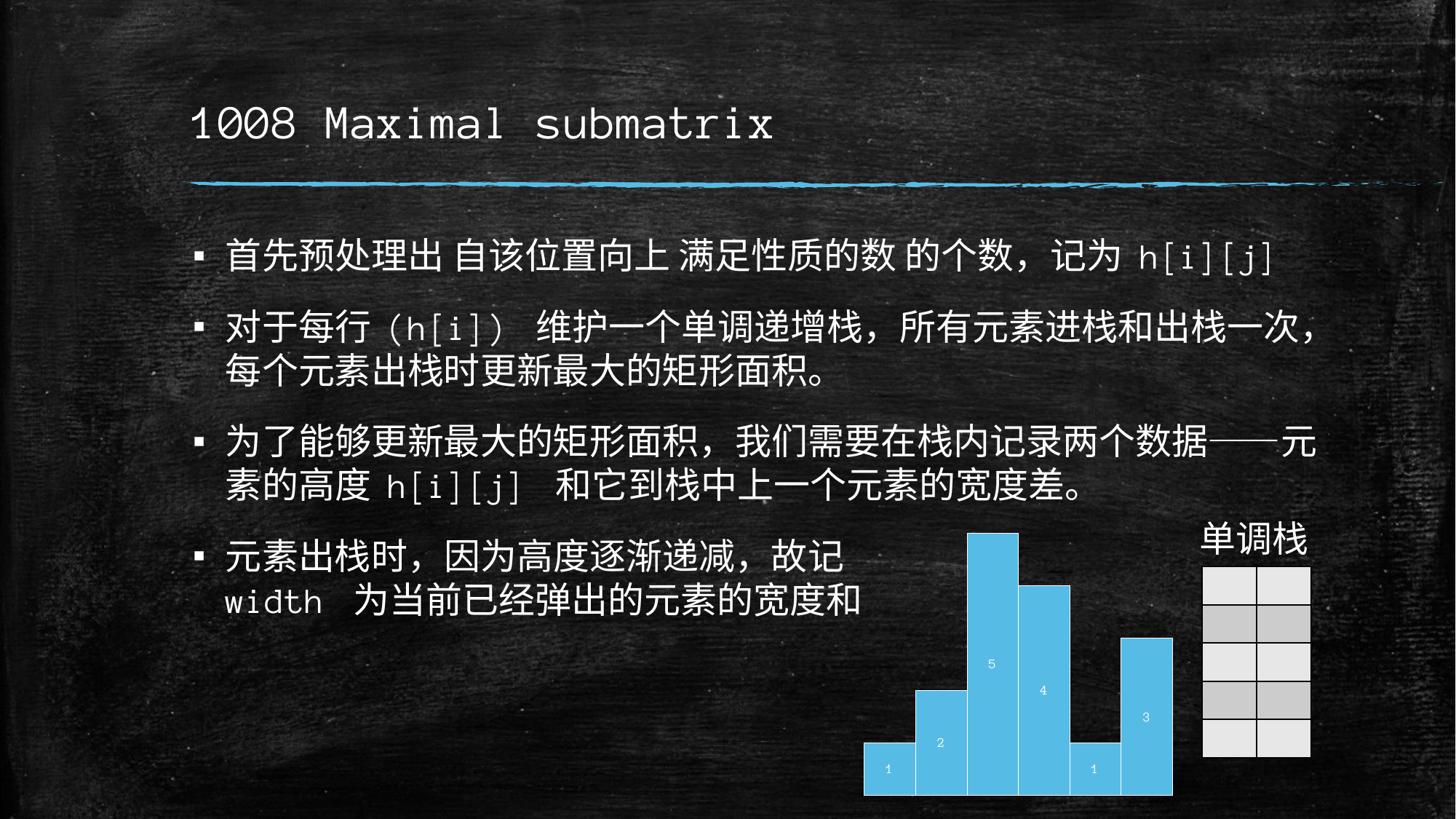

# 1008 Maximal submatrix
首先预处理出 自该位置向上 满足性质的数 的个数，记为 h[i][j]
对于每行 (h[i]) 维护一个单调递增栈，所有元素进栈和出栈一次，每个元素出栈时更新最大的矩形面积。
为了能够更新最大的矩形面积，我们需要在栈内记录两个数据——元素的高度 h[i][j] 和它到栈中上一个元素的宽度差。
元素出栈时，因为高度逐渐递减，故记
width 为当前已经弹出的元素的宽度和

### Chart

| Category |  |
|---|---|
单调栈
|  |  |
| --- | --- |
|  |  |
|  |  |
|  |  |
|  |  |